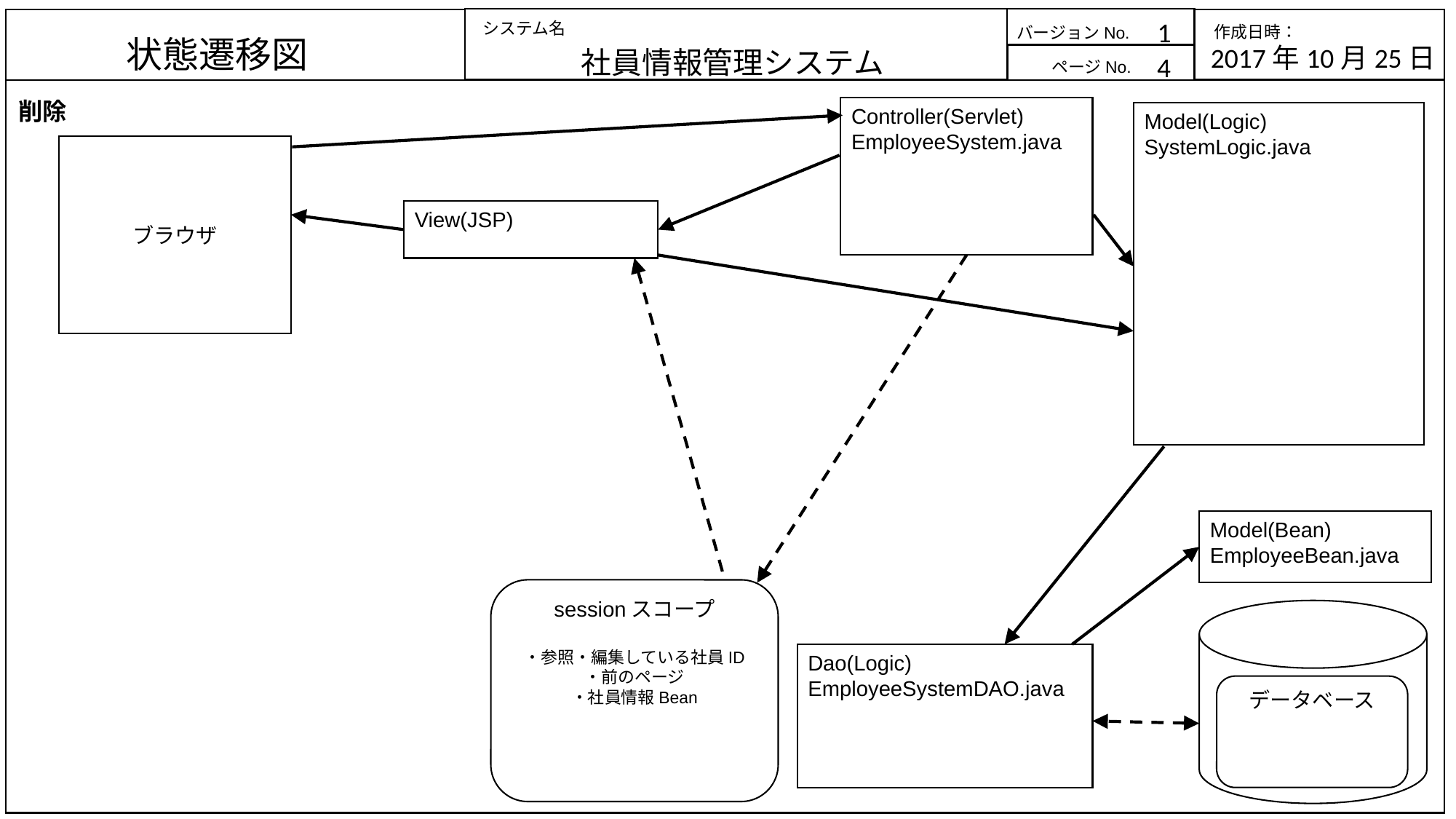

1
システム名
作成日時：
バージョンNo.
状態遷移図
2017年10月25日
社員情報管理システム
4
ページNo.
削除

Controller(Servlet)
EmployeeSystem.java
Model(Logic)
SystemLogic.java
ブラウザ
View(JSP)
Model(Bean)
EmployeeBean.java
sessionスコープ

・参照・編集している社員ID
・前のページ
・社員情報Bean

Dao(Logic)
EmployeeSystemDAO.java
データベース